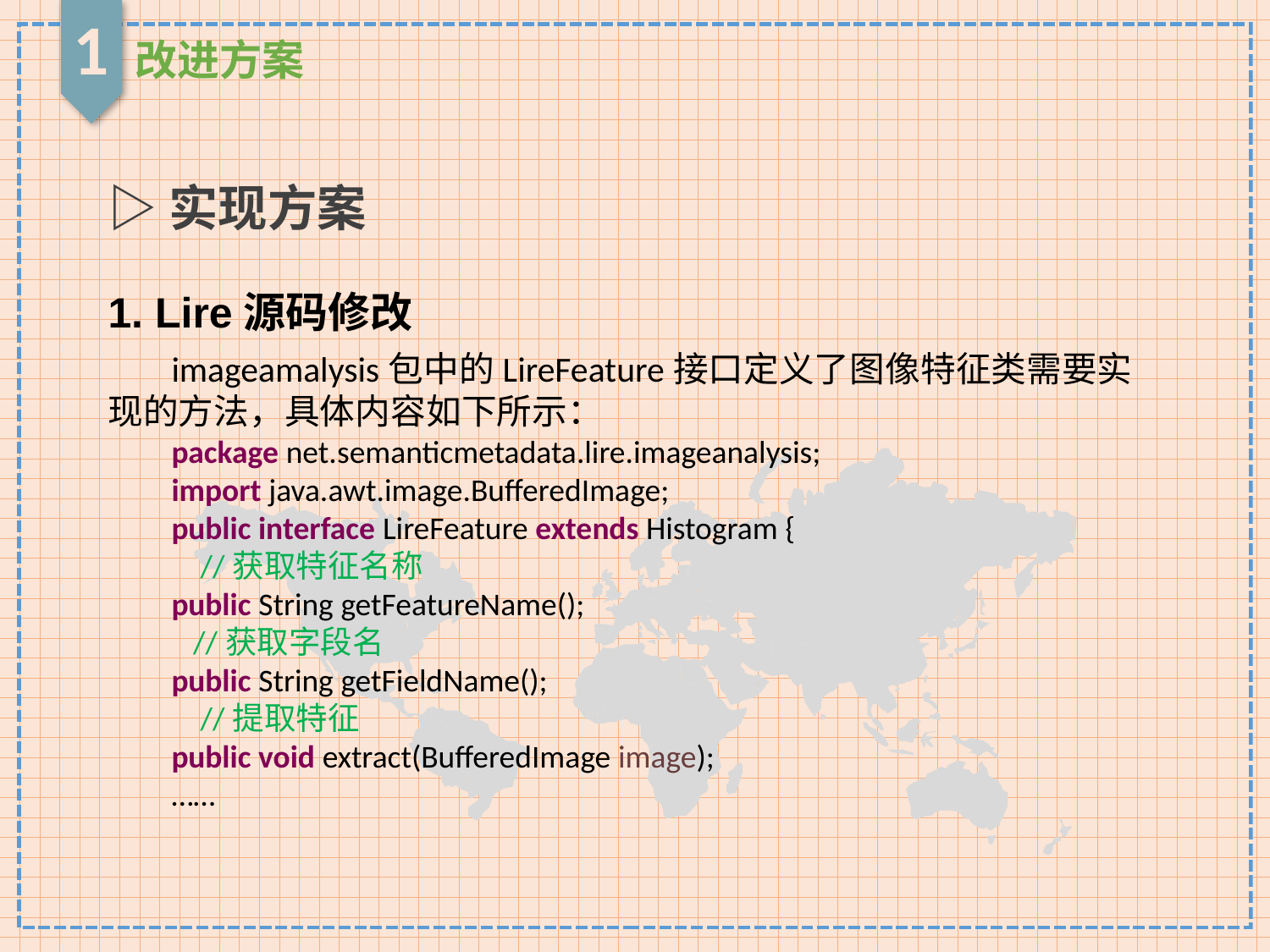

1
改进方案

▷实现方案
1. Lire源码修改
imageamalysis包中的LireFeature接口定义了图像特征类需要实现的方法，具体内容如下所示：
package net.semanticmetadata.lire.imageanalysis;
import java.awt.image.BufferedImage;
public interface LireFeature extends Histogram {
    //获取特征名称
public String getFeatureName();
   //获取字段名
public String getFieldName();
    //提取特征
public void extract(BufferedImage image);
……